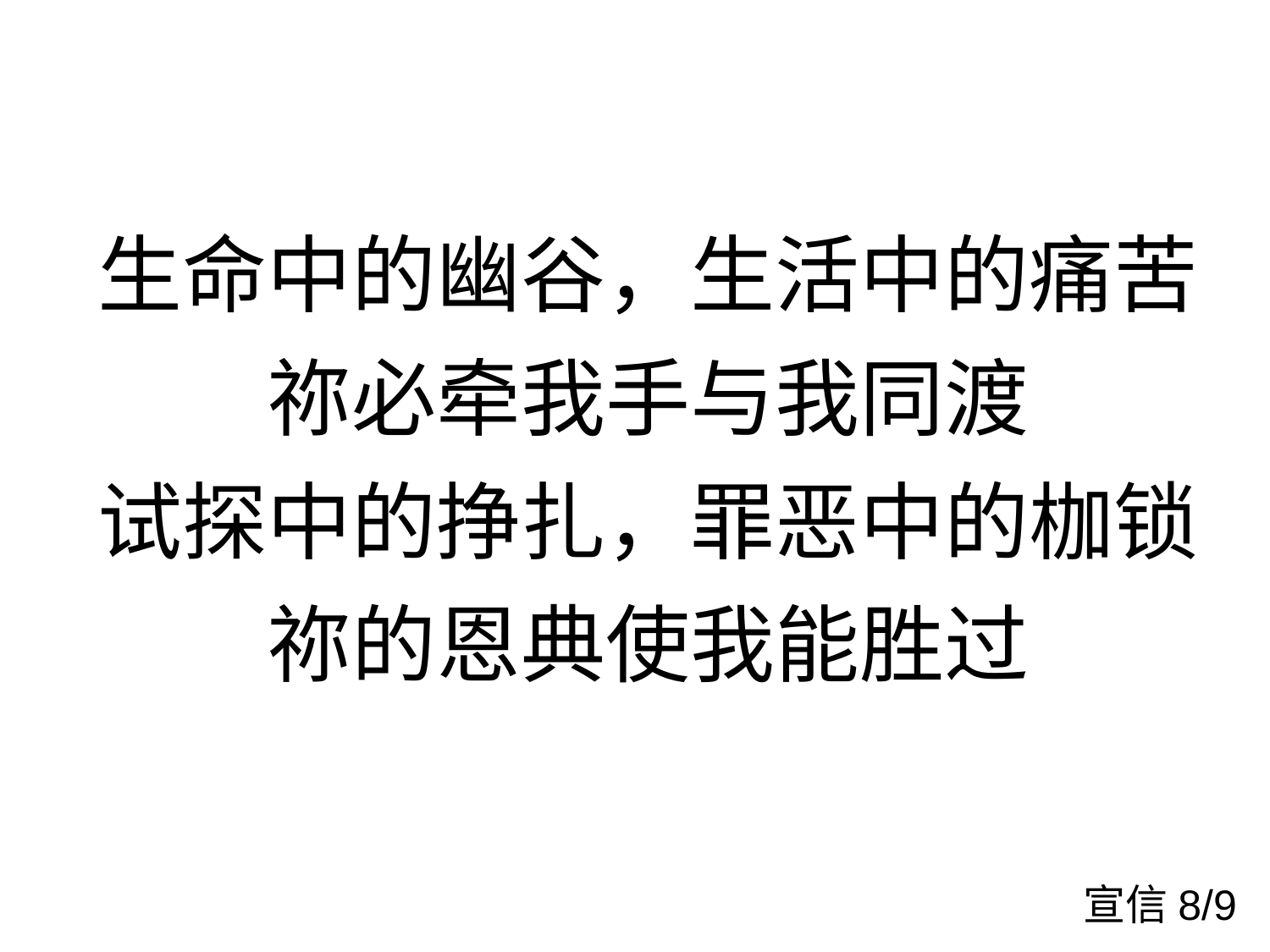

生命中的幽谷，生活中的痛苦
祢必牵我手与我同渡
试探中的挣扎，罪恶中的枷锁
祢的恩典使我能胜过
宣信8/9